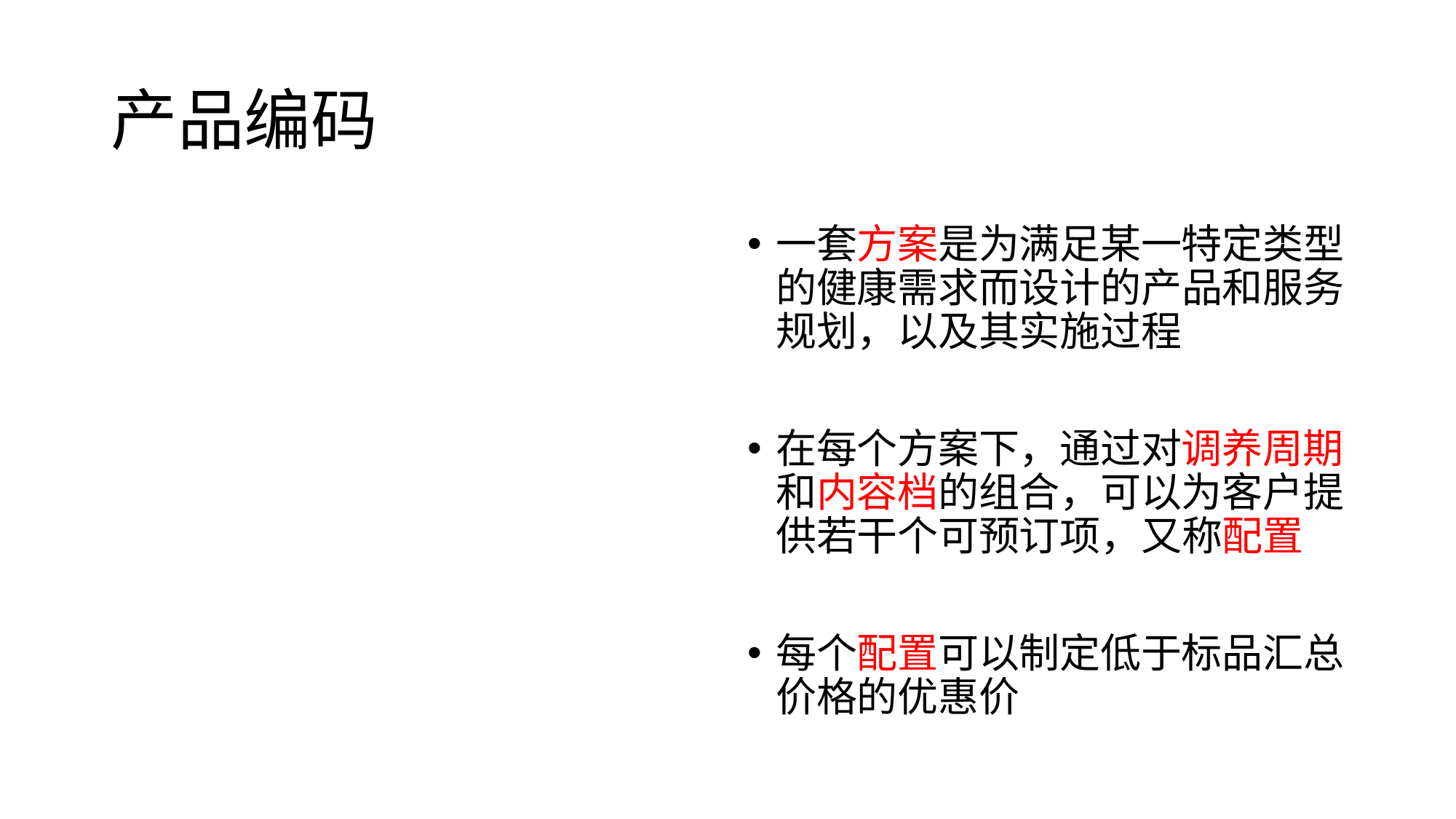

# 产品编码

一套方案是为满足某一特定类型的健康需求而设计的产品和服务规划，以及其实施过程

在每个方案下，通过对调养周期和内容档的组合，可以为客户提供若干个可预订项，又称配置

每个配置可以制定低于标品汇总价格的优惠价